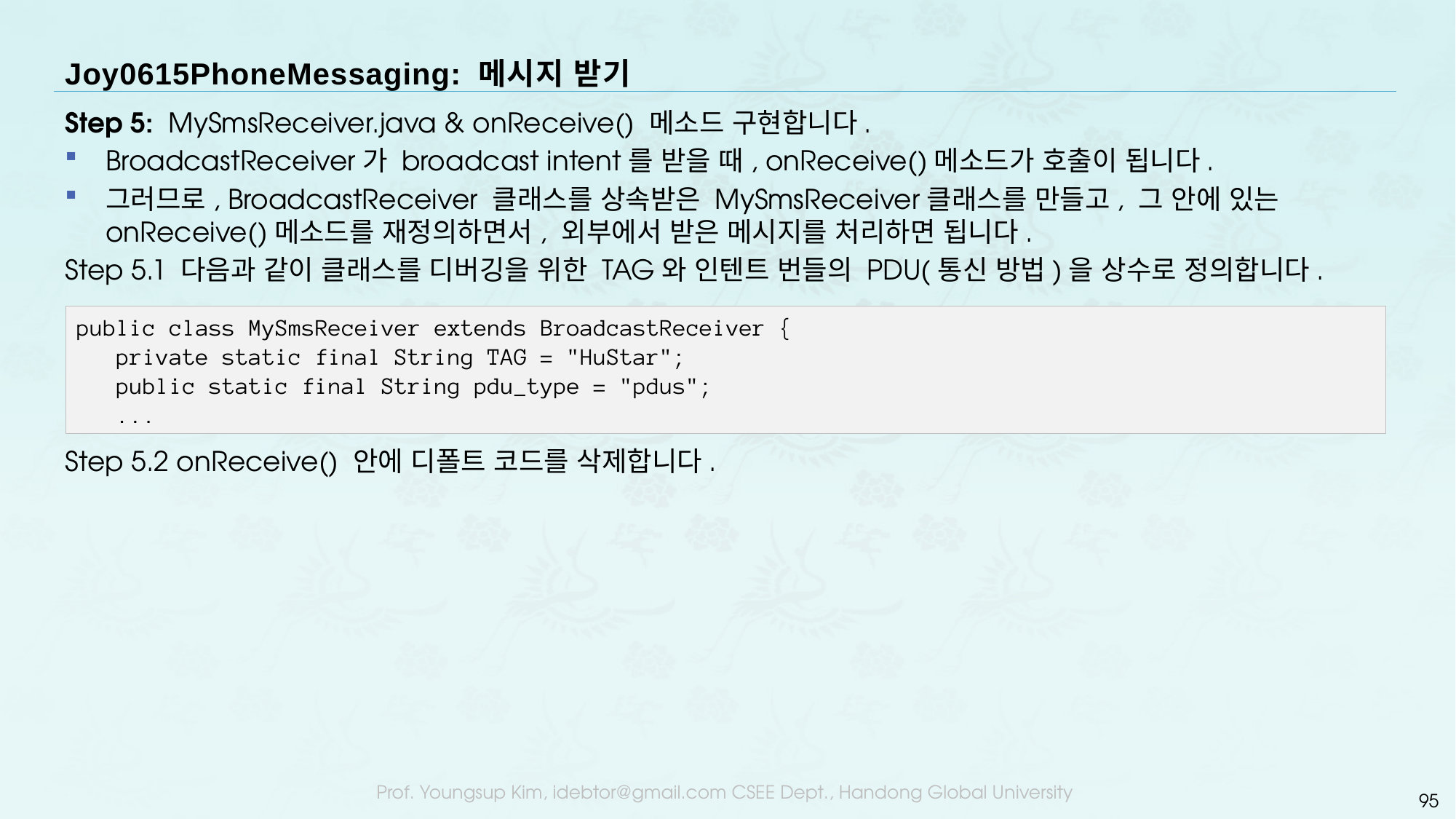

# Joy0615PhoneMessaging: 메시지 받기
Step 5:  MySmsReceiver.java & onReceive() 메소드 구현합니다.
BroadcastReceiver가 broadcast intent를 받을 때, onReceive()메소드가 호출이 됩니다.
그러므로, BroadcastReceiver 클래스를 상속받은 MySmsReceiver클래스를 만들고, 그 안에 있는 onReceive()메소드를 재정의하면서, 외부에서 받은 메시지를 처리하면 됩니다.
Step 5.1 다음과 같이 클래스를 디버깅을 위한 TAG와 인텐트 번들의 PDU(통신 방법)을 상수로 정의합니다.

Step 5.2 onReceive() 안에 디폴트 코드를 삭제합니다.

public class MySmsReceiver extends BroadcastReceiver {
   private static final String TAG = "HuStar";
   public static final String pdu_type = "pdus";
   ...
95